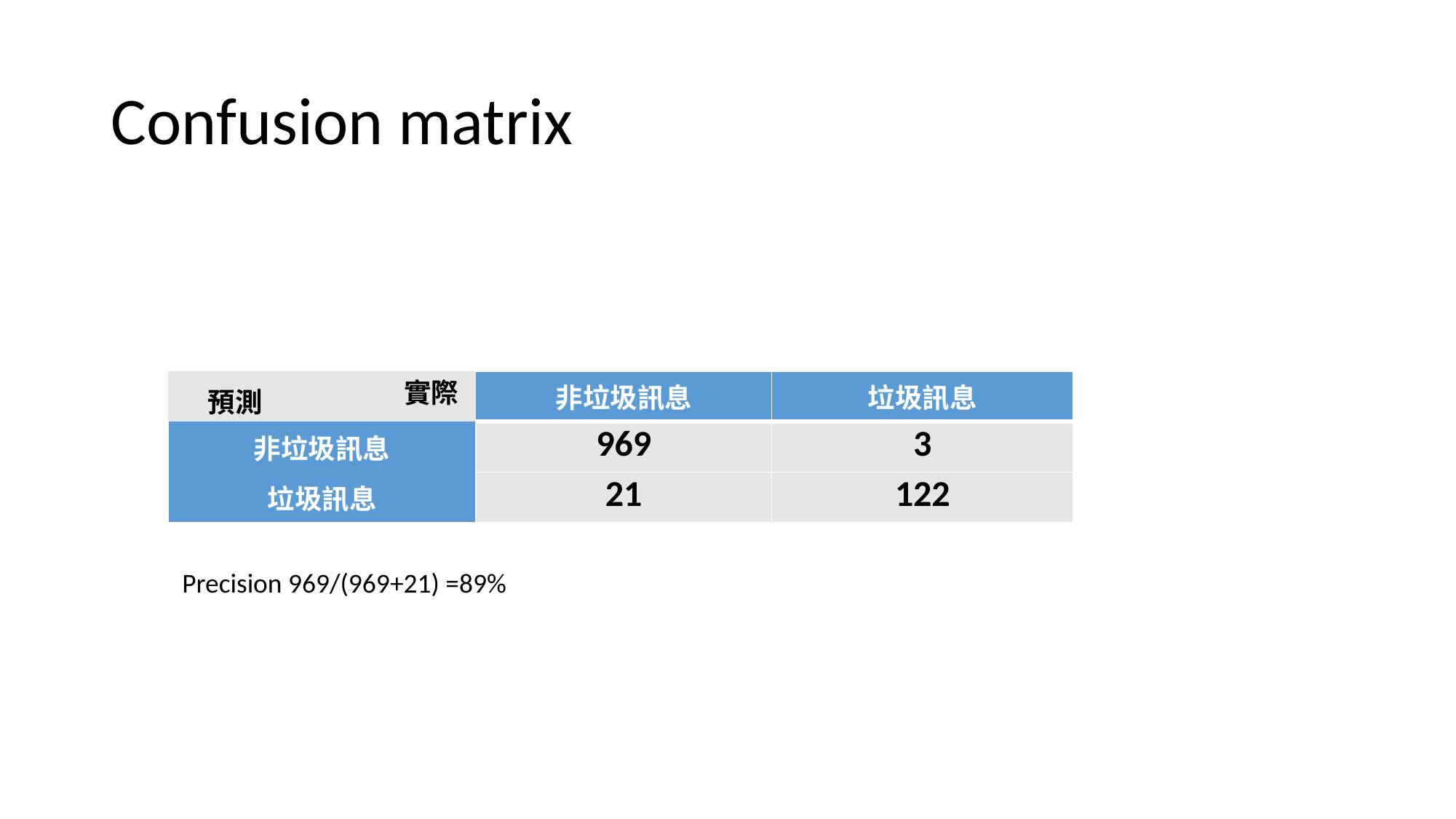

# Confusion matrix
實際
|  | 非垃圾訊息 | 垃圾訊息 |
| --- | --- | --- |
| 非垃圾訊息 | 969 | 3 |
| 垃圾訊息 | 21 | 122 |
預測
Precision 969/(969+21) =89%